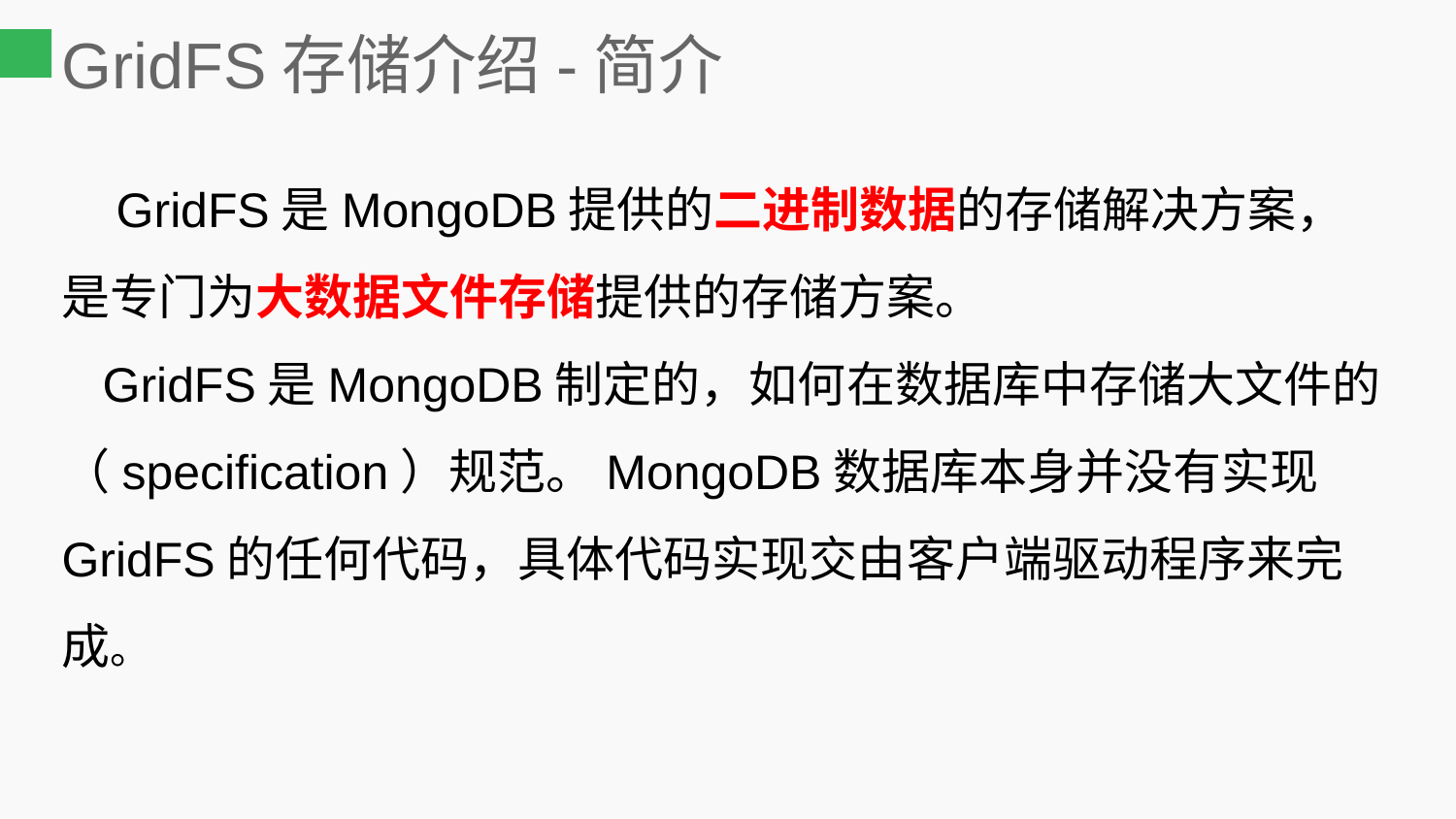

# GridFS存储介绍-简介
    GridFS是MongoDB提供的二进制数据的存储解决方案，是专门为大数据文件存储提供的存储方案。
   GridFS是MongoDB制定的，如何在数据库中存储大文件的（specification）规范。MongoDB数据库本身并没有实现GridFS的任何代码，具体代码实现交由客户端驱动程序来完成。